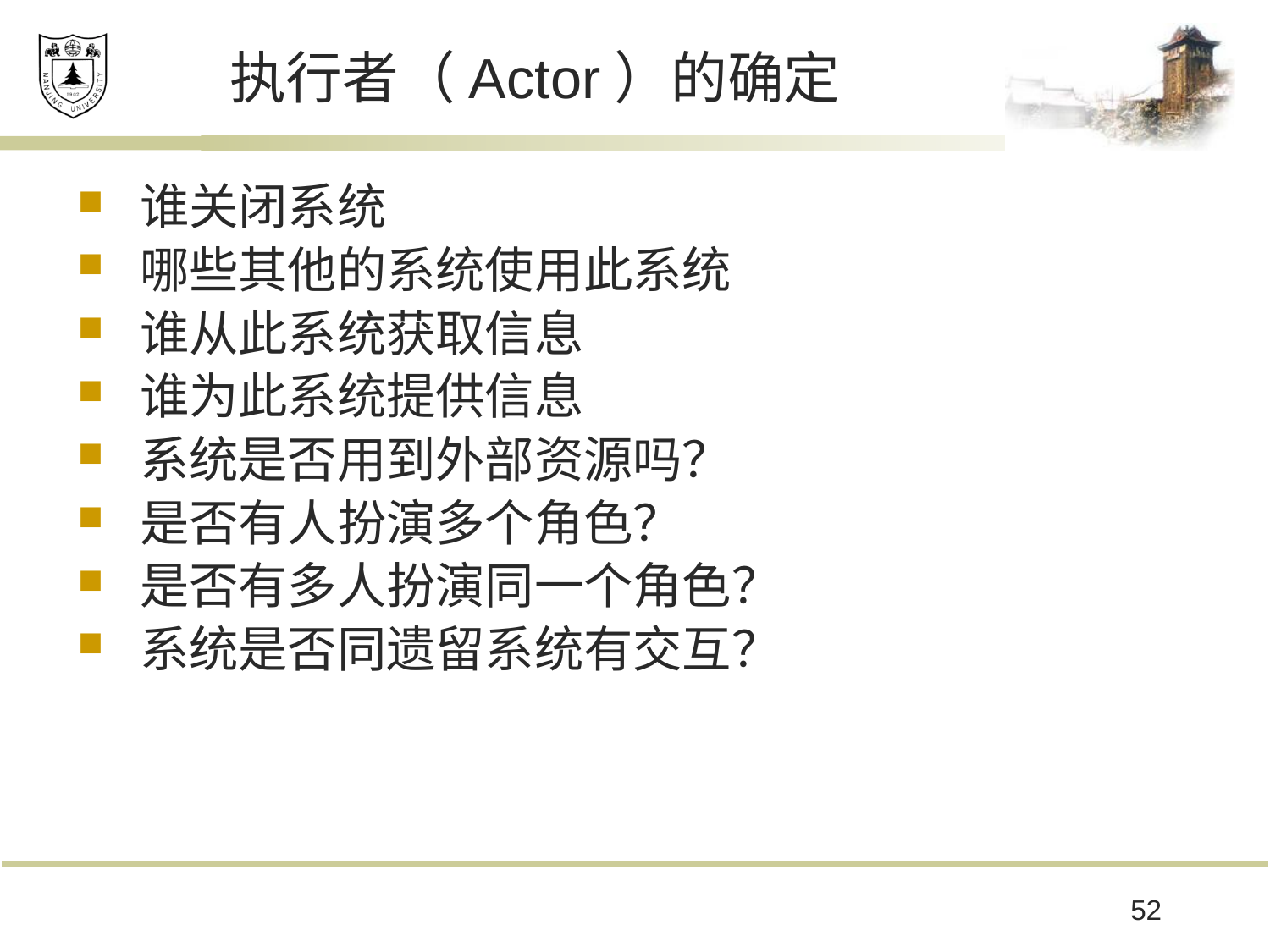

# 执行者（Actor）的确定
谁关闭系统
哪些其他的系统使用此系统
谁从此系统获取信息
谁为此系统提供信息
系统是否用到外部资源吗？
是否有人扮演多个角色？
是否有多人扮演同一个角色？
系统是否同遗留系统有交互？
52